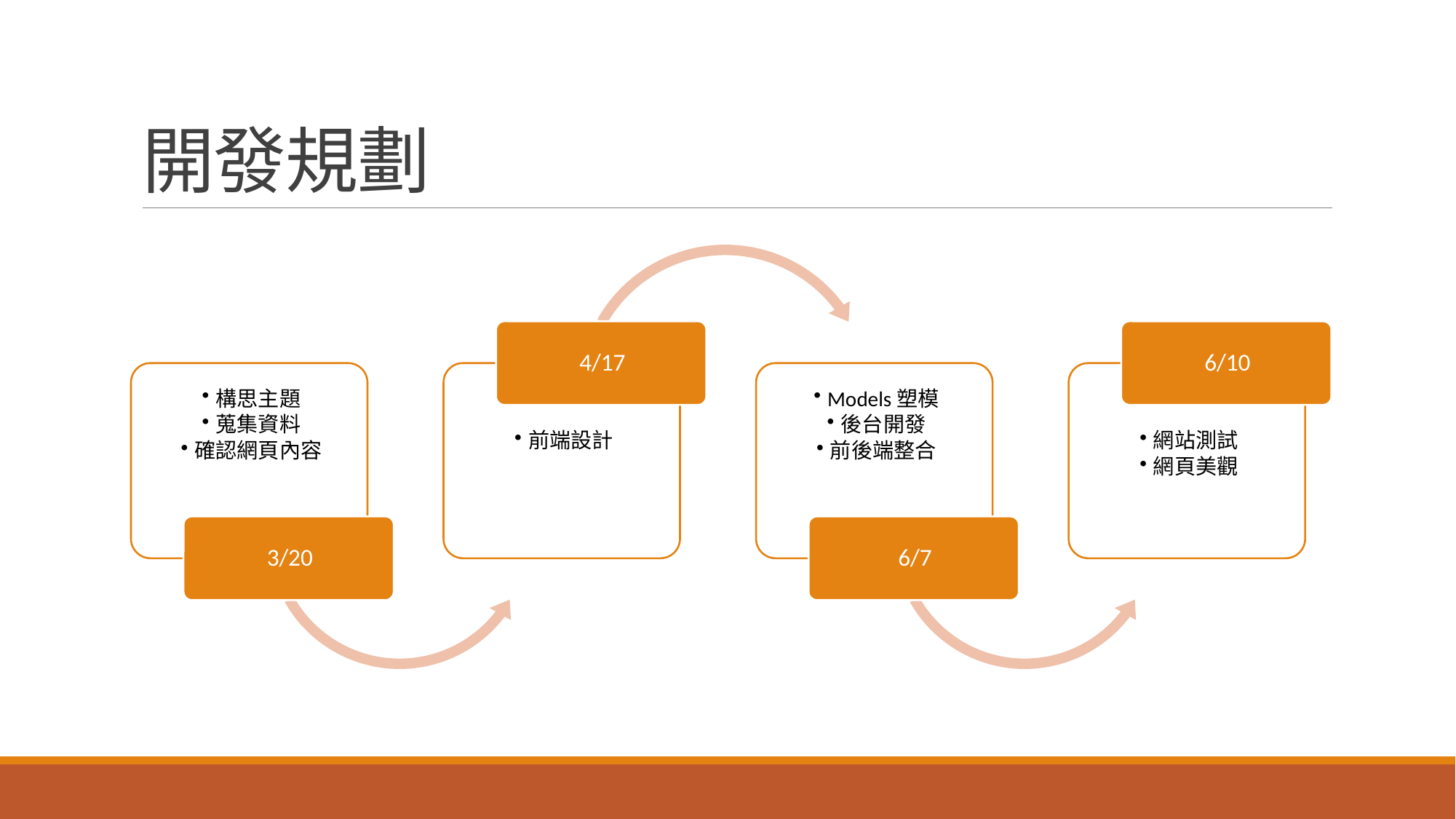

# 開發規劃
構思主題
蒐集資料
確認網頁內容
3/20
前端設計
4/17
Models塑模
後台開發
前後端整合
6/7
網站測試
網頁美觀
6/10